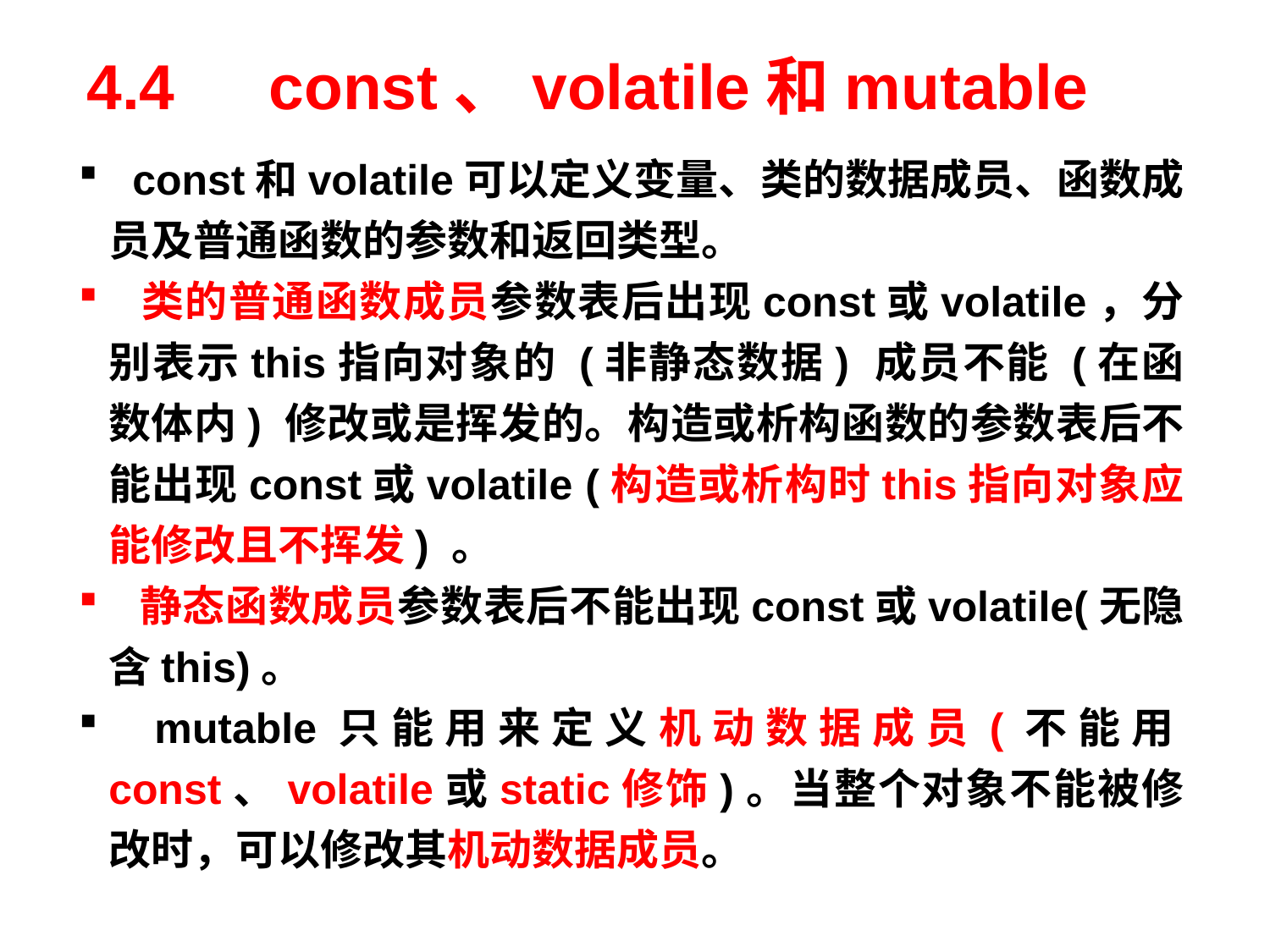

# 4.4　const、volatile和mutable
  const和volatile可以定义变量、类的数据成员、函数成员及普通函数的参数和返回类型。
  类的普通函数成员参数表后出现const或volatile，分别表示this指向对象的 (非静态数据) 成员不能 (在函数体内) 修改或是挥发的。构造或析构函数的参数表后不能出现const或volatile (构造或析构时this指向对象应能修改且不挥发) 。
  静态函数成员参数表后不能出现const或volatile(无隐含this)。
  mutable只能用来定义机动数据成员(不能用const、volatile或static修饰)。当整个对象不能被修改时，可以修改其机动数据成员。